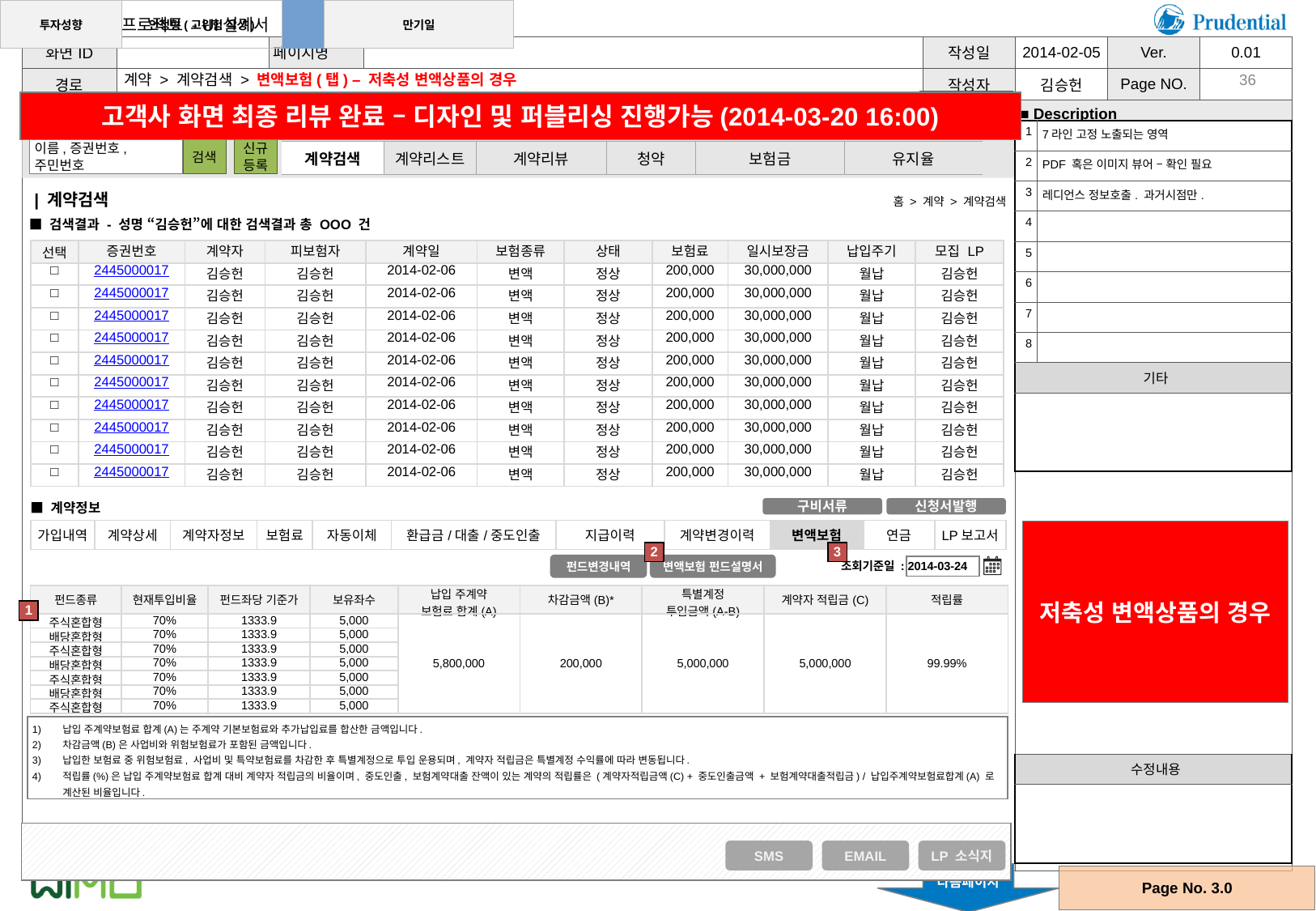

계약 > 계약검색 > 변액보험(탭) – 저축성 변액상품의 경우
36
고객사 화면 최종 리뷰 완료 – 디자인 및 퍼블리싱 진행가능(2014-03-20 16:00)
| 1 | 7라인 고정 노출되는 영역 |
| --- | --- |
| 2 | PDF 혹은 이미지 뷰어 – 확인 필요 |
| 3 | 레디언스 정보호출. 과거시점만. |
| 4 |  |
| 5 |  |
| 6 |  |
| 7 |  |
| 8 |  |
| 기타 |  |
|  |  |
| 계약검색 | 계약리스트 | 계약리뷰 | 청약 | 보험금 | 유지율 |
| --- | --- | --- | --- | --- | --- |
| 계약검색
홈 > 계약 > 계약검색
■ 검색결과 - 성명 “김승헌”에 대한 검색결과 총 OOO 건
| 선택 | 증권번호 | 계약자 | 피보험자 | 계약일 | 보험종류 | 상태 | 보험료 | 일시보장금 | 납입주기 | 모집 LP |
| --- | --- | --- | --- | --- | --- | --- | --- | --- | --- | --- |
| □ | 2445000017 | 김승헌 | 김승헌 | 2014-02-06 | 변액 | 정상 | 200,000 | 30,000,000 | 월납 | 김승헌 |
| □ | 2445000017 | 김승헌 | 김승헌 | 2014-02-06 | 변액 | 정상 | 200,000 | 30,000,000 | 월납 | 김승헌 |
| □ | 2445000017 | 김승헌 | 김승헌 | 2014-02-06 | 변액 | 정상 | 200,000 | 30,000,000 | 월납 | 김승헌 |
| □ | 2445000017 | 김승헌 | 김승헌 | 2014-02-06 | 변액 | 정상 | 200,000 | 30,000,000 | 월납 | 김승헌 |
| □ | 2445000017 | 김승헌 | 김승헌 | 2014-02-06 | 변액 | 정상 | 200,000 | 30,000,000 | 월납 | 김승헌 |
| □ | 2445000017 | 김승헌 | 김승헌 | 2014-02-06 | 변액 | 정상 | 200,000 | 30,000,000 | 월납 | 김승헌 |
| □ | 2445000017 | 김승헌 | 김승헌 | 2014-02-06 | 변액 | 정상 | 200,000 | 30,000,000 | 월납 | 김승헌 |
| □ | 2445000017 | 김승헌 | 김승헌 | 2014-02-06 | 변액 | 정상 | 200,000 | 30,000,000 | 월납 | 김승헌 |
| □ | 2445000017 | 김승헌 | 김승헌 | 2014-02-06 | 변액 | 정상 | 200,000 | 30,000,000 | 월납 | 김승헌 |
| □ | 2445000017 | 김승헌 | 김승헌 | 2014-02-06 | 변액 | 정상 | 200,000 | 30,000,000 | 월납 | 김승헌 |
■ 계약정보
구비서류
신청서발행
| 가입내역 | 계약상세 | 계약자정보 | 보험료 | 자동이체 | 환급금/대출/중도인출 | 지급이력 | 계약변경이력 | 변액보험 | 연금 | LP보고서 |
| --- | --- | --- | --- | --- | --- | --- | --- | --- | --- | --- |
저축성 변액상품의 경우
2
3
조회기준일 : 2014-03-24

| 투자성향 | 안정형(고위험 작성) |  | 만기일 |  | 2014-03-24 |
| --- | --- | --- | --- | --- | --- |
펀드변경내역
변액보험 펀드설명서

| 펀드종류 | 현재투입비율 | 펀드좌당 기준가 | 보유좌수 | 납입 주계약 보험료 합계(A) | 차감금액(B)\* | 특별계정 투입금액(A-B) | 계약자 적립금(C) | 적립률 |
| --- | --- | --- | --- | --- | --- | --- | --- | --- |
| 주식혼합형 | 70% | 1333.9 | 5,000 | 5,800,000 | 200,000 | 5,000,000 | 5,000,000 | 99.99% |
| 배당혼합형 | 70% | 1333.9 | 5,000 |  |  |  |  |  |
| 주식혼합형 | 70% | 1333.9 | 5,000 |  |  |  |  |  |
| 배당혼합형 | 70% | 1333.9 | 5,000 |  |  |  |  |  |
| 주식혼합형 | 70% | 1333.9 | 5,000 |  |  |  |  |  |
| 배당혼합형 | 70% | 1333.9 | 5,000 |  |  |  |  |  |
| 주식혼합형 | 70% | 1333.9 | 5,000 |  |  |  |  |  |
1
납입 주계약보험료 합계(A)는 주계약 기본보험료와 추가납입료를 합산한 금액입니다.
차감금액(B)은 사업비와 위험보험료가 포함된 금액입니다.
납입한 보험료 중 위험보험료, 사업비 및 특약보험료를 차감한 후 특별계정으로 투입 운용되며, 계약자 적립금은 특별계정 수익률에 따라 변동됩니다.
적립률(%)은 납입 주계약보험료 합계 대비 계약자 적립금의 비율이며, 중도인출, 보험계약대출 잔액이 있는 계약의 적립률은 (계약자적립금액(C) + 중도인출금액 + 보험계약대출적립금) / 납입주계약보험료합계(A) 로 계산된 비율입니다.

| 수정내용 |
| --- |
|  |

SMS
EMAIL
LP 소식지
Page No. 3.0